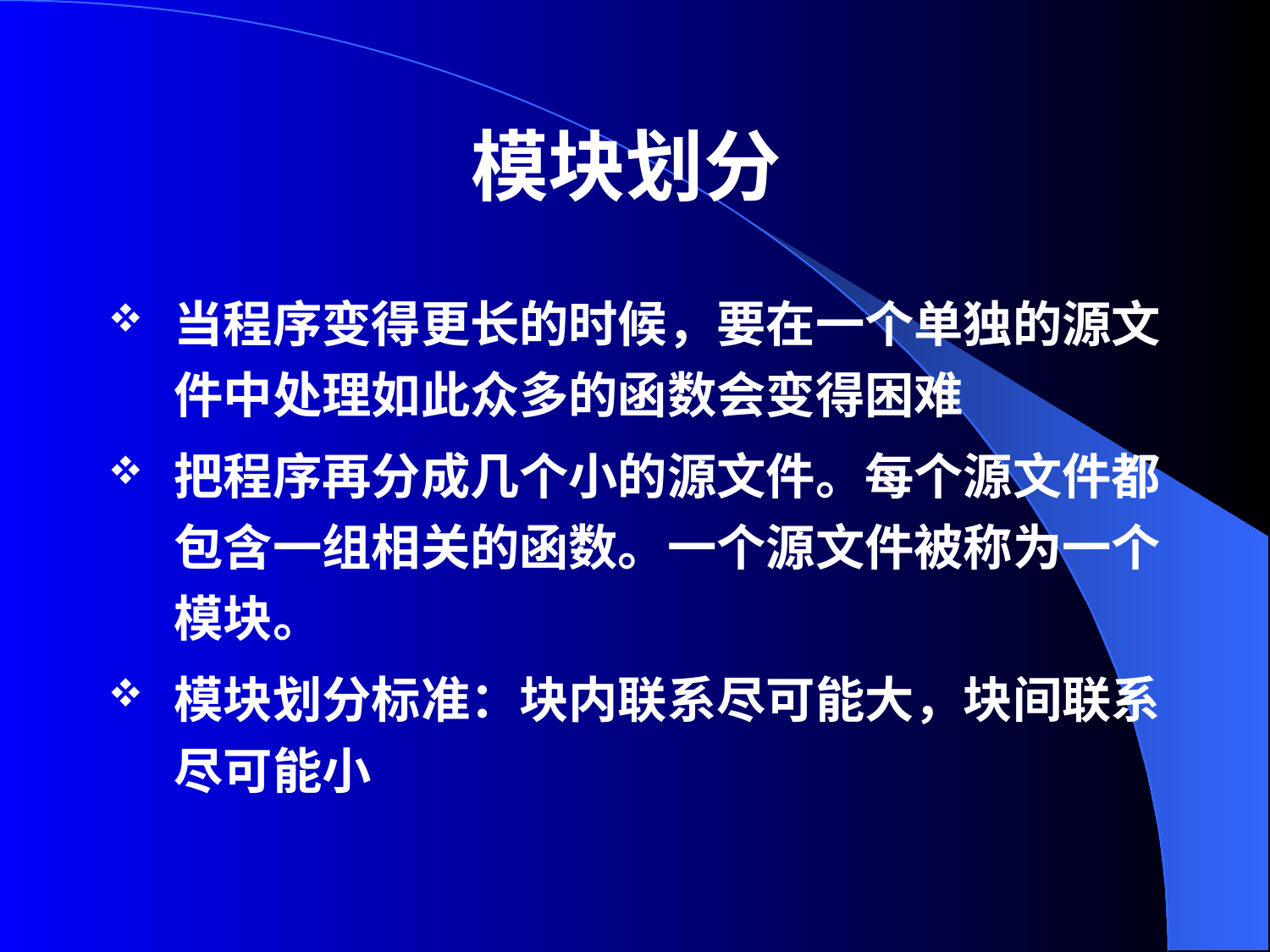

# 模块划分
当程序变得更长的时候，要在一个单独的源文件中处理如此众多的函数会变得困难
把程序再分成几个小的源文件。每个源文件都包含一组相关的函数。一个源文件被称为一个模块。
模块划分标准：块内联系尽可能大，块间联系尽可能小